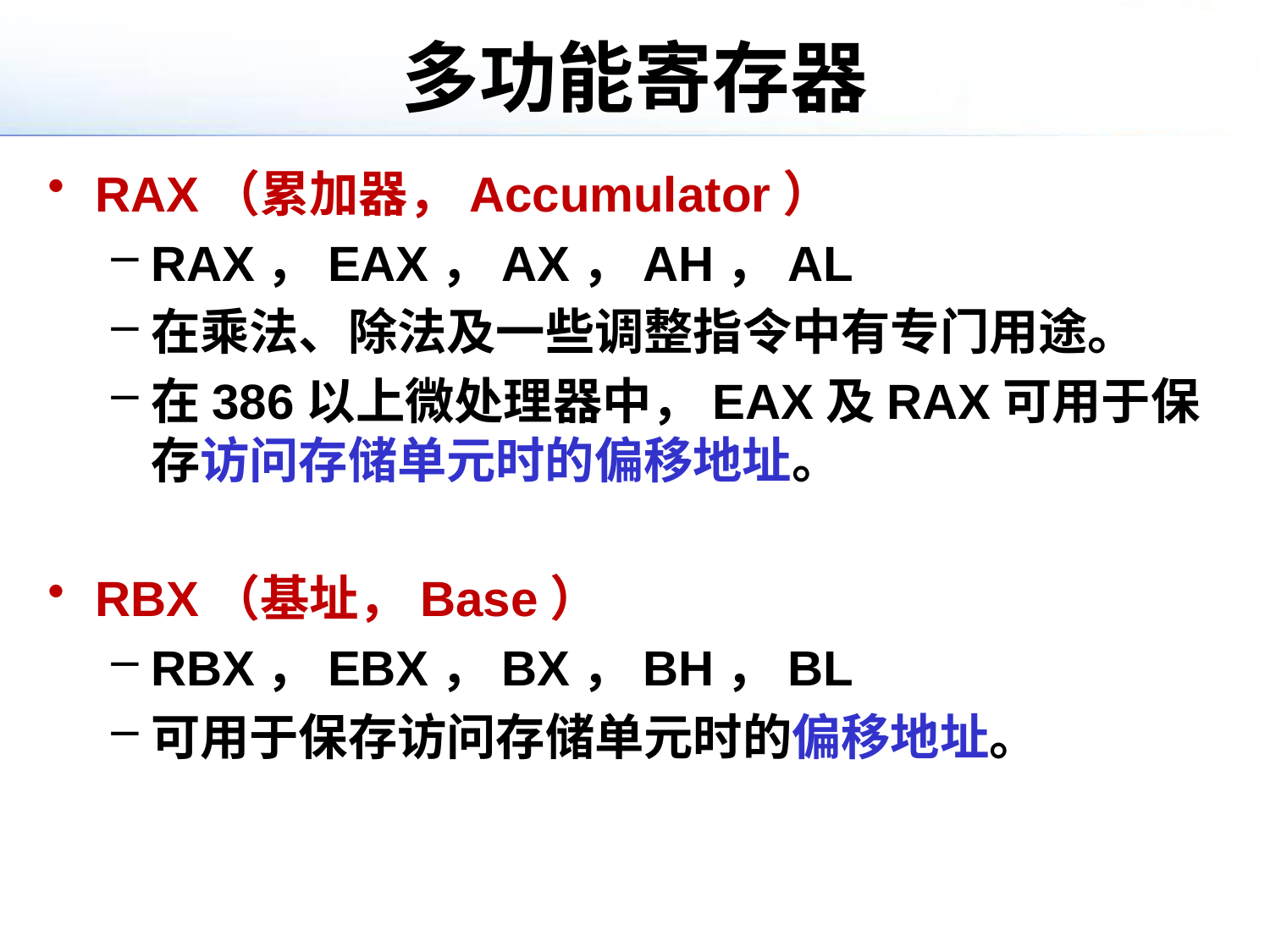

# 多功能寄存器
RAX（累加器，Accumulator）
RAX，EAX，AX，AH，AL
在乘法、除法及一些调整指令中有专门用途。
在386以上微处理器中，EAX及RAX可用于保存访问存储单元时的偏移地址。

RBX（基址，Base）
RBX，EBX，BX，BH，BL
可用于保存访问存储单元时的偏移地址。